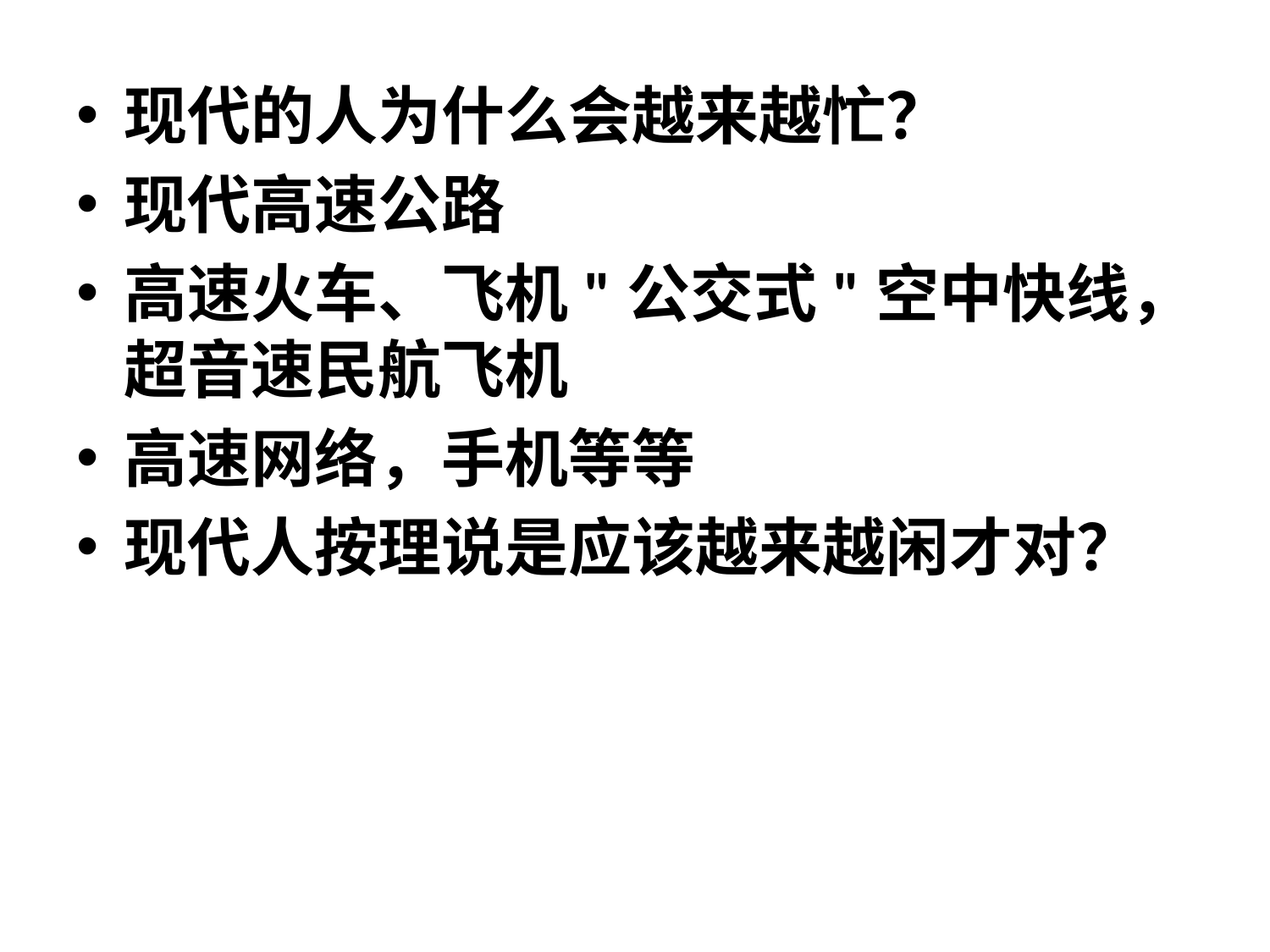

现代的人为什么会越来越忙？
现代高速公路
高速火车、飞机"公交式"空中快线，超音速民航飞机
高速网络，手机等等
现代人按理说是应该越来越闲才对？